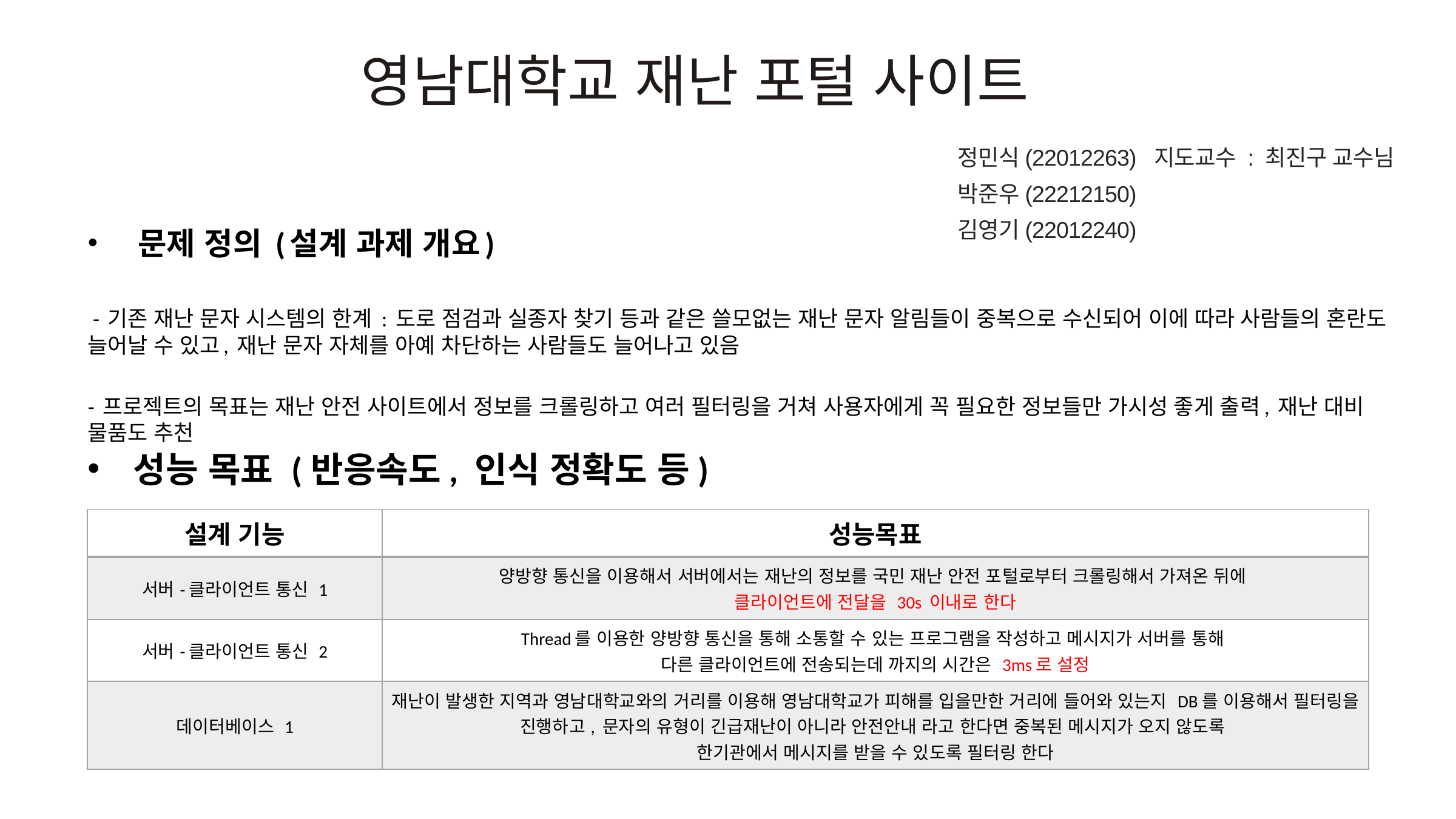

영남대학교 재난 포털 사이트
정민식(22012263)  지도교수 : 최진구 교수님
박준우(22212150)
김영기(22012240)
  문제 정의 (설계 과제 개요)

 - 기존 재난 문자 시스템의 한계 : 도로 점검과 실종자 찾기 등과 같은 쓸모없는 재난 문자 알림들이 중복으로 수신되어 이에 따라 사람들의 혼란도 늘어날 수 있고, 재난 문자 자체를 아예 차단하는 사람들도 늘어나고 있음

- 프로젝트의 목표는 재난 안전 사이트에서 정보를 크롤링하고 여러 필터링을 거쳐 사용자에게 꼭 필요한 정보들만 가시성 좋게 출력, 재난 대비 물품도 추천

성능 목표 (반응속도, 인식 정확도 등)
| 설계 기능 | 성능목표 |
| --- | --- |
| 서버-클라이언트 통신 1 | 양방향 통신을 이용해서 서버에서는 재난의 정보를 국민 재난 안전 포털로부터 크롤링해서 가져온 뒤에 클라이언트에 전달을 30s 이내로 한다 |
| 서버-클라이언트 통신 2 | Thread를 이용한 양방향 통신을 통해 소통할 수 있는 프로그램을 작성하고 메시지가 서버를 통해 다른 클라이언트에 전송되는데 까지의 시간은 3ms로 설정 |
| 데이터베이스 1 | 재난이 발생한 지역과 영남대학교와의 거리를 이용해 영남대학교가 피해를 입을만한 거리에 들어와 있는지 DB를 이용해서 필터링을 진행하고, 문자의 유형이 긴급재난이 아니라 안전안내 라고 한다면 중복된 메시지가 오지 않도록 한기관에서 메시지를 받을 수 있도록 필터링 한다 |